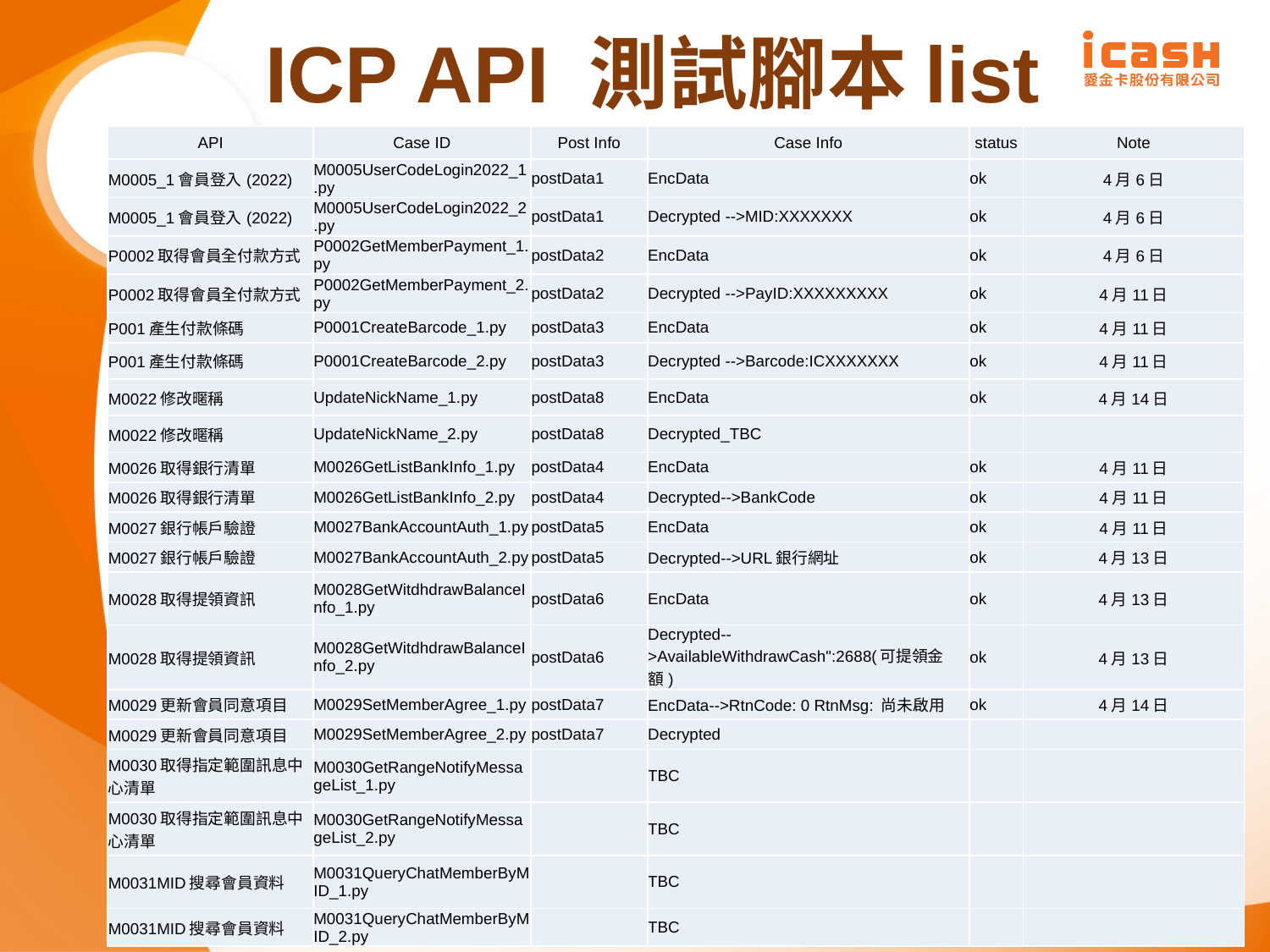

# ICP API 測試腳本list
| API | Case ID | Post Info | Case Info | status | Note |
| --- | --- | --- | --- | --- | --- |
| M0005\_1會員登入(2022) | M0005UserCodeLogin2022\_1.py | postData1 | EncData | ok | 4月6日 |
| M0005\_1會員登入(2022) | M0005UserCodeLogin2022\_2.py | postData1 | Decrypted -->MID:XXXXXXX | ok | 4月6日 |
| P0002取得會員全付款方式 | P0002GetMemberPayment\_1.py | postData2 | EncData | ok | 4月6日 |
| P0002取得會員全付款方式 | P0002GetMemberPayment\_2.py | postData2 | Decrypted -->PayID:XXXXXXXXX | ok | 4月11日 |
| P001產生付款條碼 | P0001CreateBarcode\_1.py | postData3 | EncData | ok | 4月11日 |
| P001產生付款條碼 | P0001CreateBarcode\_2.py | postData3 | Decrypted -->Barcode:ICXXXXXXX | ok | 4月11日 |
| M0022修改暱稱 | UpdateNickName\_1.py | postData8 | EncData | ok | 4月14日 |
| M0022修改暱稱 | UpdateNickName\_2.py | postData8 | Decrypted\_TBC |  |  |
| M0026取得銀行清單 | M0026GetListBankInfo\_1.py | postData4 | EncData | ok | 4月11日 |
| M0026取得銀行清單 | M0026GetListBankInfo\_2.py | postData4 | Decrypted-->BankCode | ok | 4月11日 |
| M0027銀行帳戶驗證 | M0027BankAccountAuth\_1.py | postData5 | EncData | ok | 4月11日 |
| M0027銀行帳戶驗證 | M0027BankAccountAuth\_2.py | postData5 | Decrypted-->URL銀行網址 | ok | 4月13日 |
| M0028取得提領資訊 | M0028GetWitdhdrawBalanceInfo\_1.py | postData6 | EncData | ok | 4月13日 |
| M0028取得提領資訊 | M0028GetWitdhdrawBalanceInfo\_2.py | postData6 | Decrypted-->AvailableWithdrawCash":2688(可提領金額) | ok | 4月13日 |
| M0029更新會員同意項目 | M0029SetMemberAgree\_1.py | postData7 | EncData-->RtnCode: 0 RtnMsg: 尚未啟用 | ok | 4月14日 |
| M0029更新會員同意項目 | M0029SetMemberAgree\_2.py | postData7 | Decrypted |  |  |
| M0030取得指定範圍訊息中心清單 | M0030GetRangeNotifyMessageList\_1.py |  | TBC |  |  |
| M0030取得指定範圍訊息中心清單 | M0030GetRangeNotifyMessageList\_2.py |  | TBC |  |  |
| M0031MID搜尋會員資料 | M0031QueryChatMemberByMID\_1.py |  | TBC |  |  |
| M0031MID搜尋會員資料 | M0031QueryChatMemberByMID\_2.py |  | TBC |  |  |